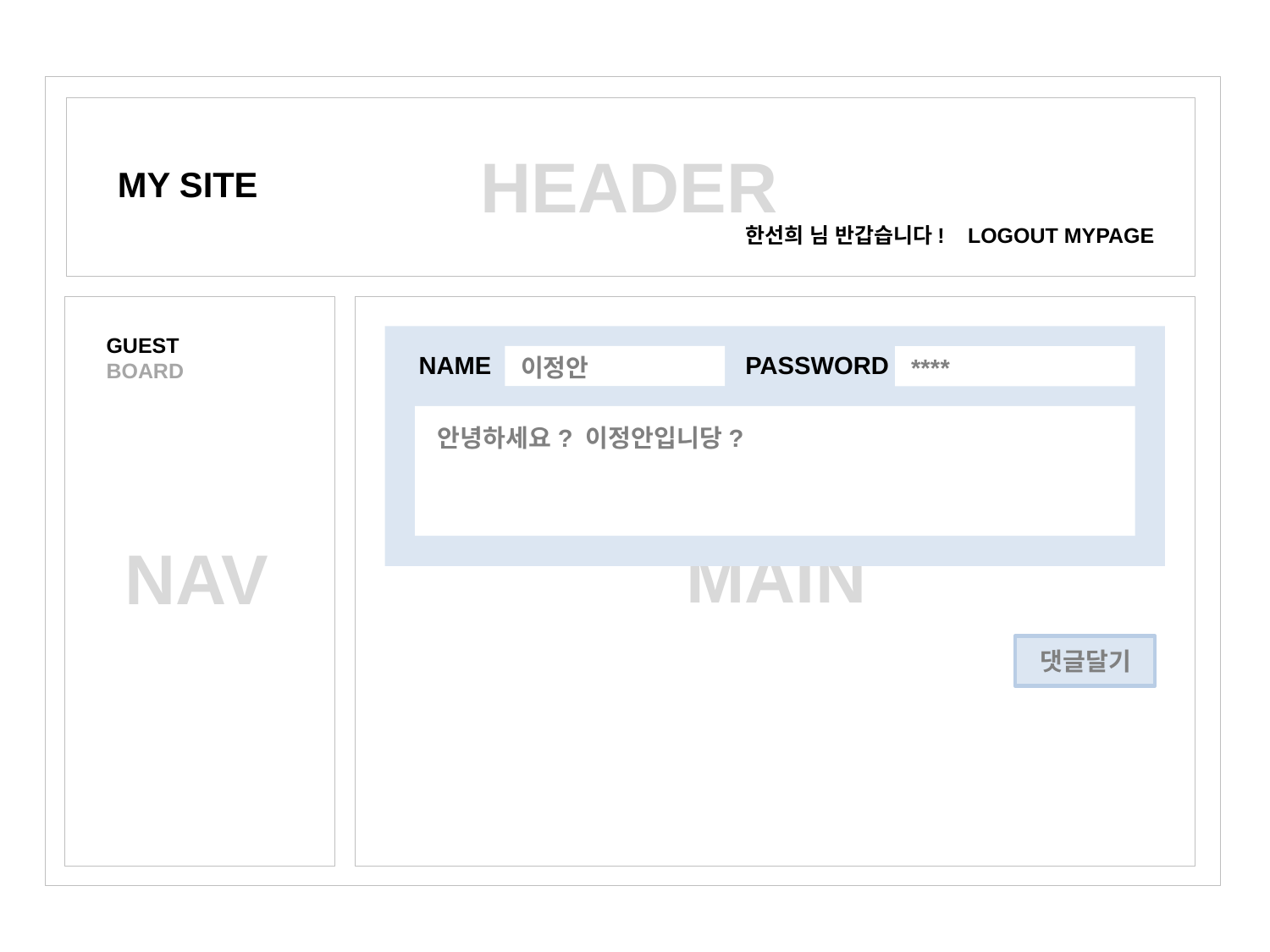

HEADER
MY SITE
한선희 님 반갑습니다!
LOGOUT MYPAGE

GUEST
BOARD

NAME
PASSWORD

이정안
****

안녕하세요? 이정안입니당?
MAIN
NAV

댓글달기